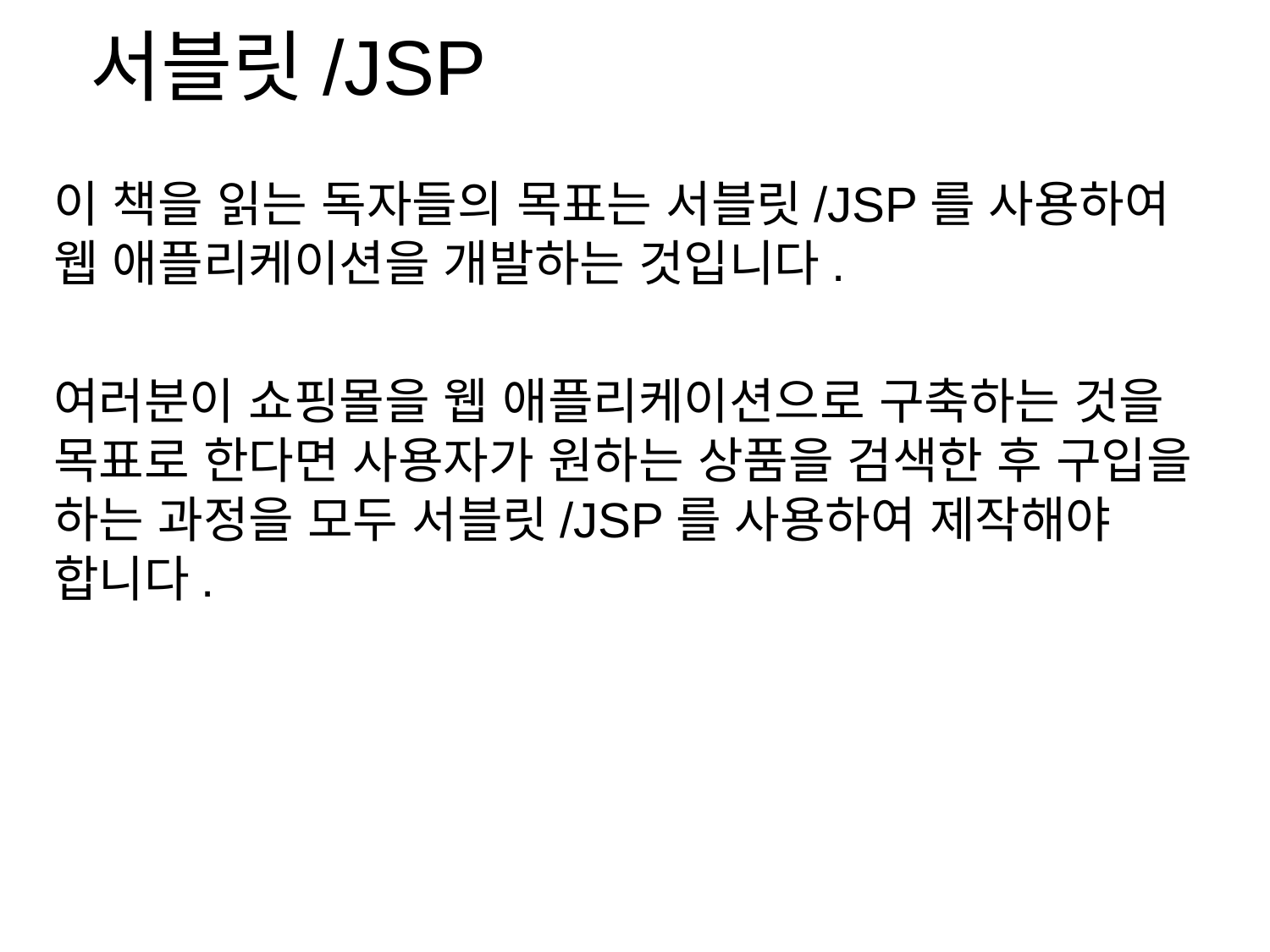

서블릿/JSP
이 책을 읽는 독자들의 목표는 서블릿/JSP를 사용하여 웹 애플리케이션을 개발하는 것입니다.

여러분이 쇼핑몰을 웹 애플리케이션으로 구축하는 것을 목표로 한다면 사용자가 원하는 상품을 검색한 후 구입을 하는 과정을 모두 서블릿/JSP를 사용하여 제작해야 합니다.